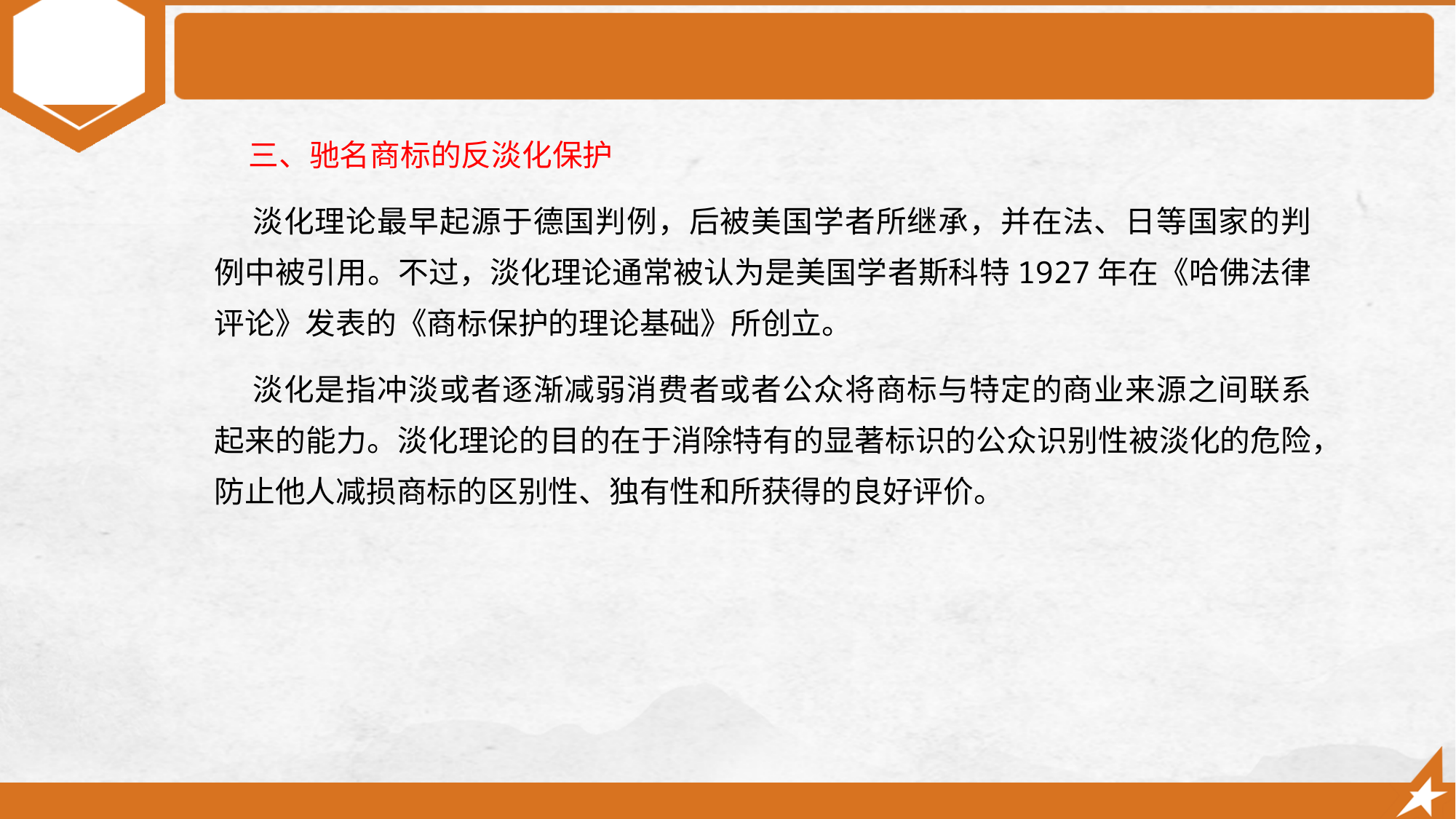

三、驰名商标的反淡化保护
    淡化理论最早起源于德国判例，后被美国学者所继承，并在法、日等国家的判例中被引用。不过，淡化理论通常被认为是美国学者斯科特1927年在《哈佛法律评论》发表的《商标保护的理论基础》所创立。
    淡化是指冲淡或者逐渐减弱消费者或者公众将商标与特定的商业来源之间联系起来的能力。淡化理论的目的在于消除特有的显著标识的公众识别性被淡化的危险，防止他人减损商标的区别性、独有性和所获得的良好评价。